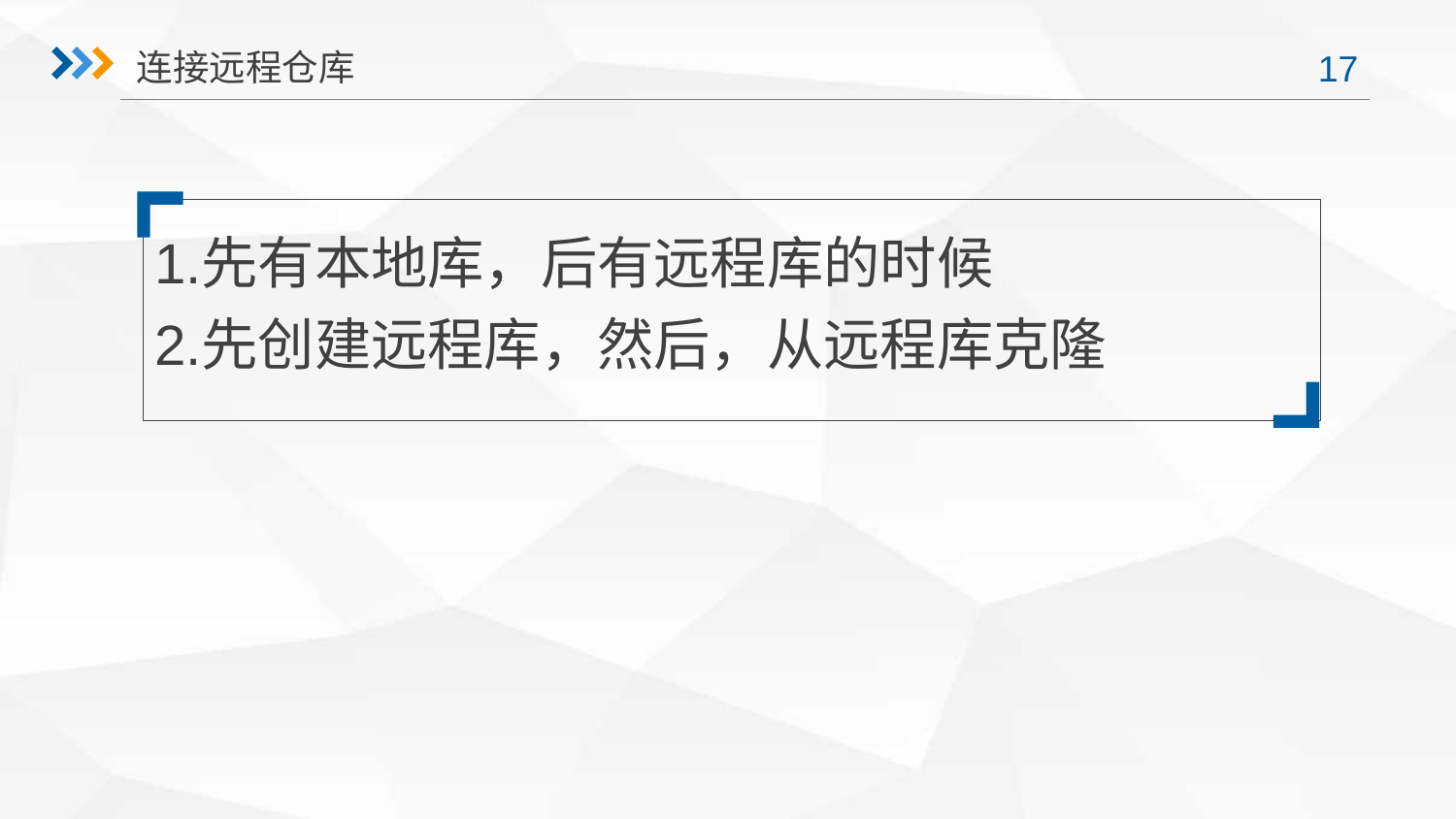

连接远程仓库

先有本地库，后有远程库的时候
先创建远程库，然后，从远程库克隆